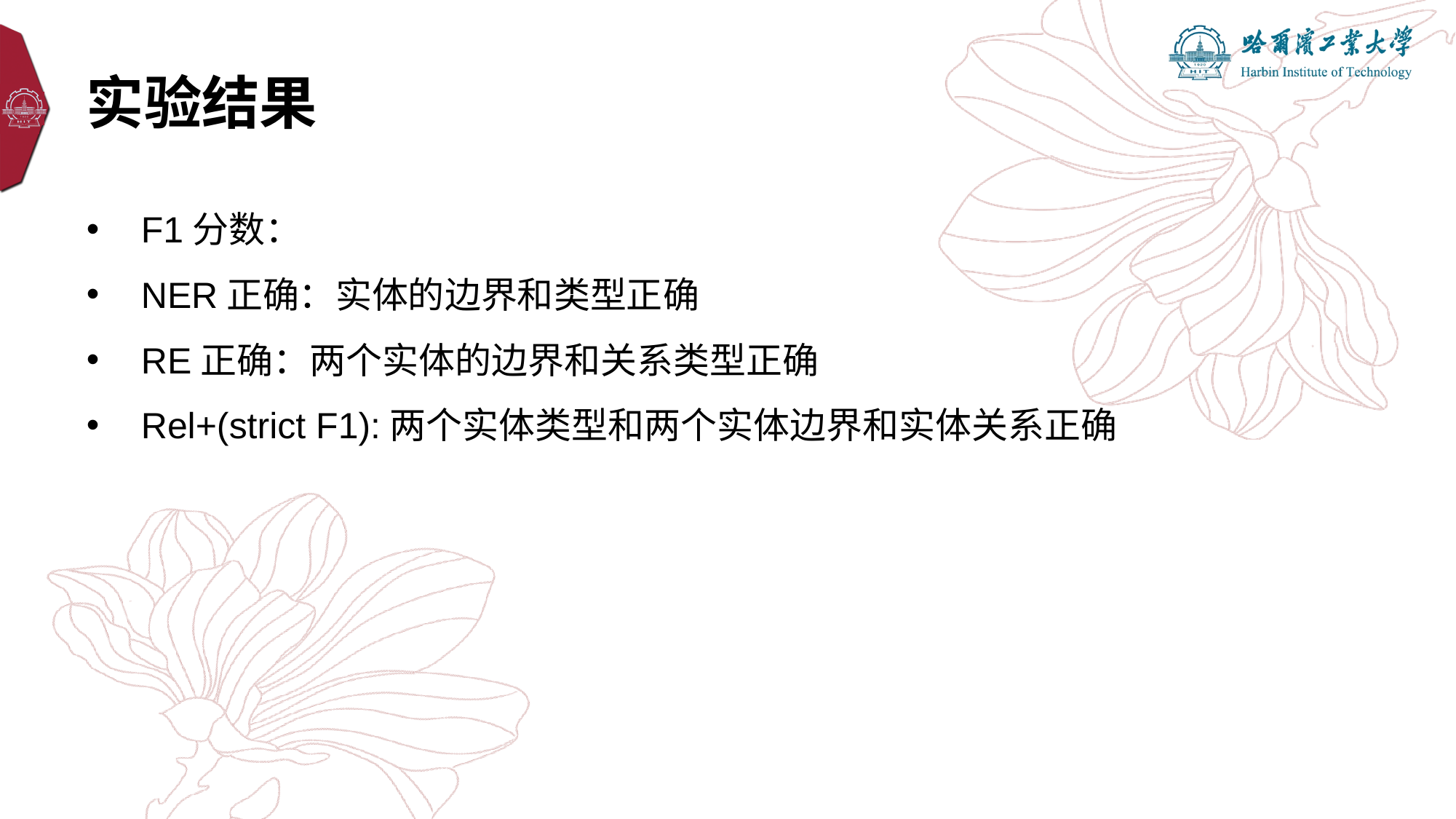

# 实验结果
F1分数：
NER正确：实体的边界和类型正确
RE正确：两个实体的边界和关系类型正确
Rel+(strict F1):两个实体类型和两个实体边界和实体关系正确